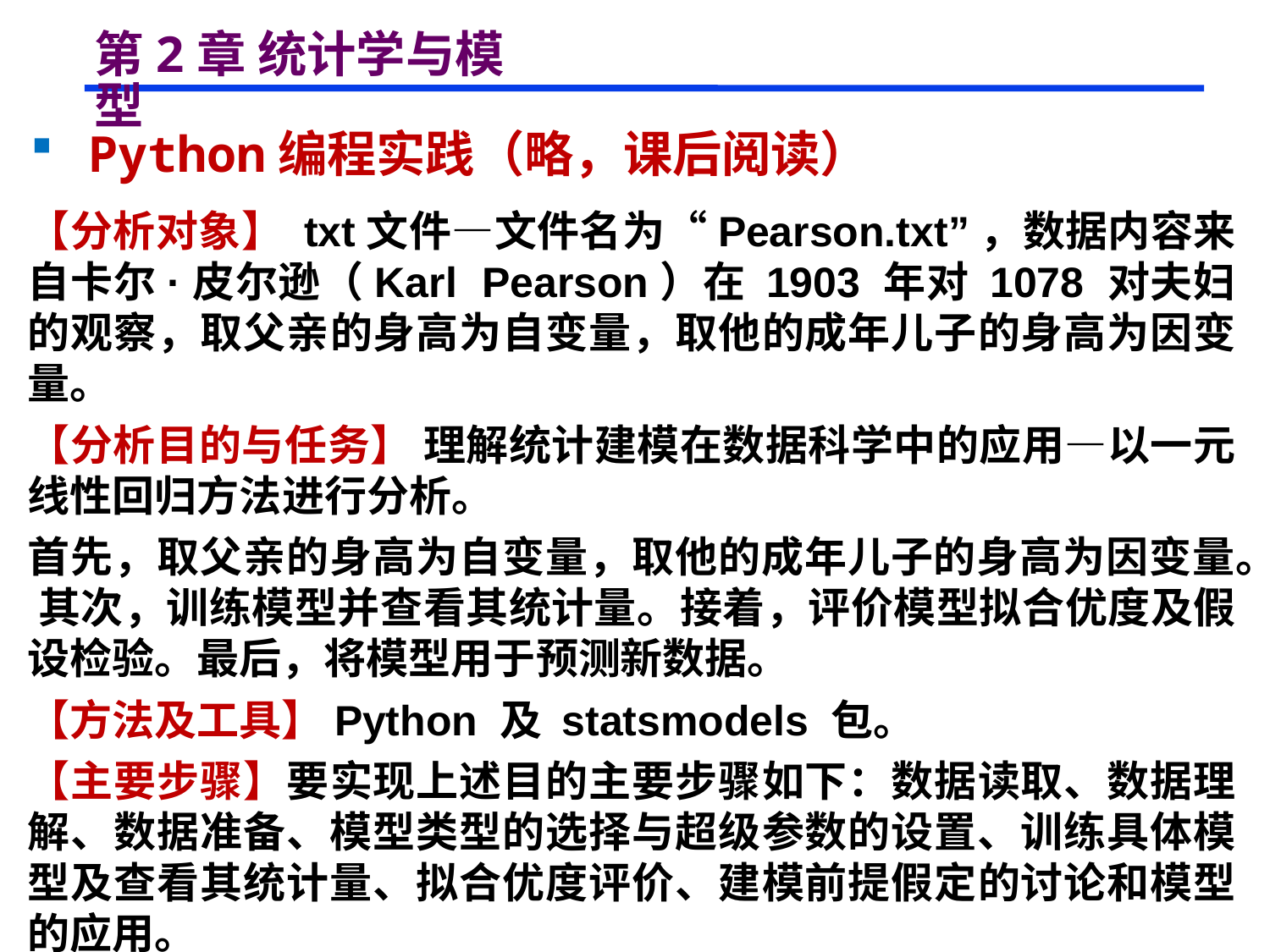

# 第2章 统计学与模型
 Python编程实践（略，课后阅读）
【分析对象】 txt文件—文件名为“Pearson.txt”，数据内容来自卡尔·皮尔逊（Karl  Pearson）在 1903 年对 1078 对夫妇的观察，取父亲的身高为自变量，取他的成年儿子的身高为因变量。
【分析目的与任务】 理解统计建模在数据科学中的应用—以一元线性回归方法进行分析。
首先，取父亲的身高为自变量，取他的成年儿子的身高为因变量。 其次，训练模型并查看其统计量。接着，评价模型拟合优度及假设检验。最后，将模型用于预测新数据。
【方法及工具】Python 及 statsmodels 包。
【主要步骤】要实现上述目的主要步骤如下：数据读取、数据理解、数据准备、模型类型的选择与超级参数的设置、训练具体模型及查看其统计量、拟合优度评价、建模前提假定的讨论和模型的应用。